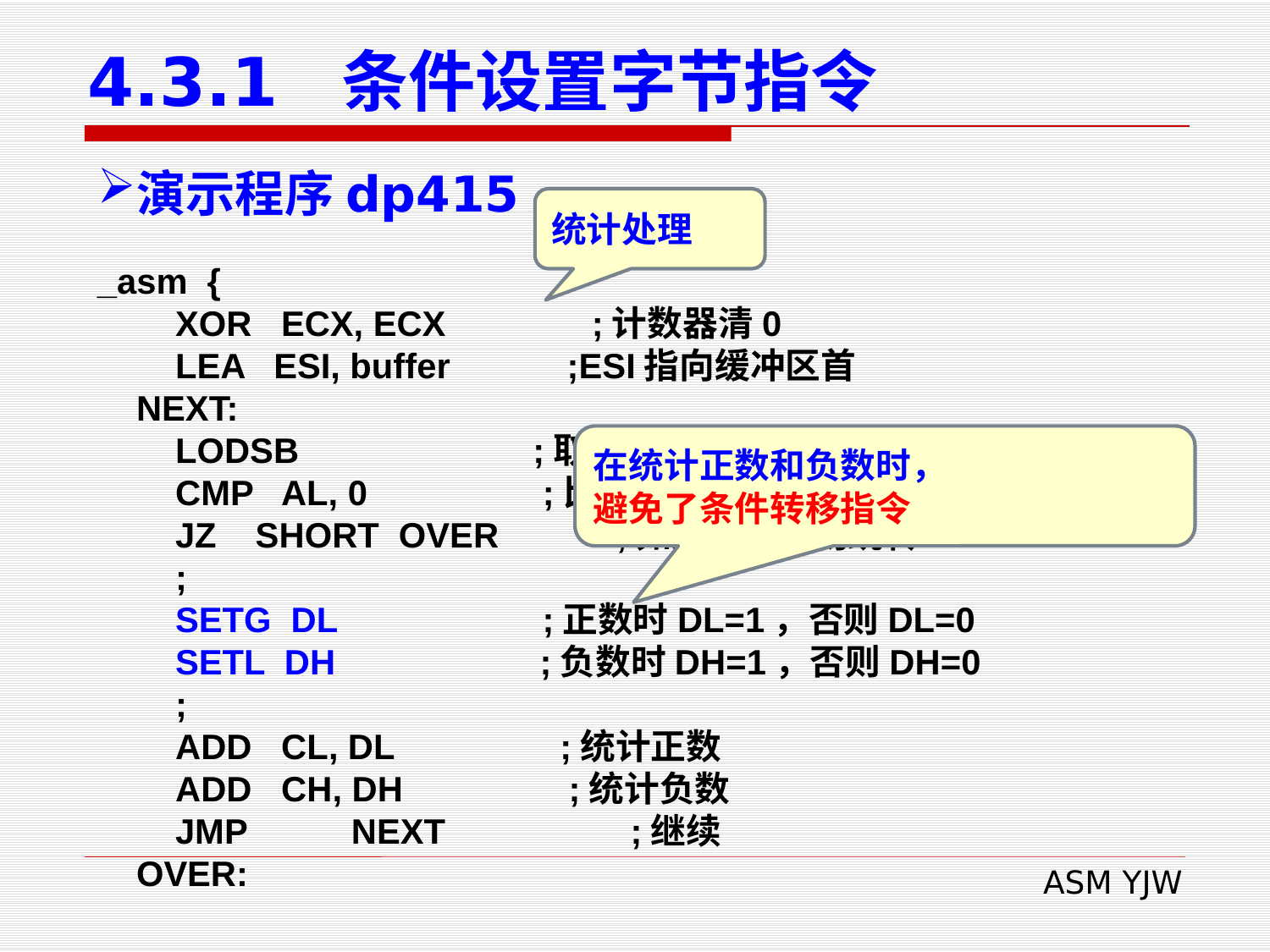

# 4.3.1  条件设置字节指令
演示程序dp415
统计处理
_asm  {
        XOR   ECX, ECX               ;计数器清0
        LEA   ESI, buffer            ;ESI指向缓冲区首
    NEXT:
        LODSB                        ;取字节数据
        CMP   AL, 0                  ;比较，会影响各状态标志
        JZ    SHORT  OVER            ;如果结束，则跳转
        ;
        SETG  DL                     ;正数时DL=1，否则DL=0
        SETL  DH                     ;负数时DH=1，否则DH=0
        ;
        ADD   CL, DL                 ;统计正数
        ADD   CH, DH                 ;统计负数
        JMP	NEXT                   ;继续
    OVER:
在统计正数和负数时，
避免了条件转移指令